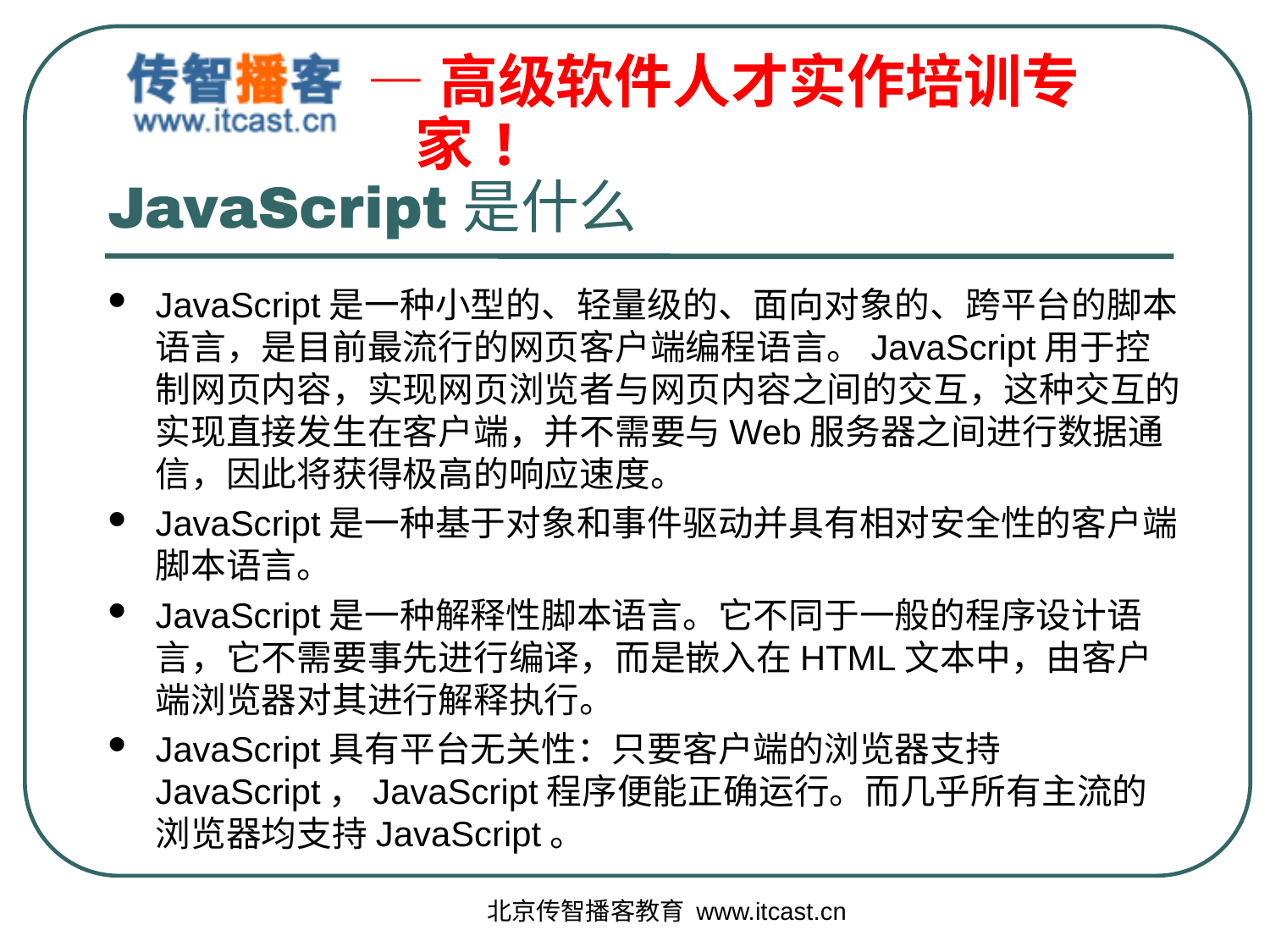

# JavaScript是什么
JavaScript是一种小型的、轻量级的、面向对象的、跨平台的脚本语言，是目前最流行的网页客户端编程语言。JavaScript用于控制网页内容，实现网页浏览者与网页内容之间的交互，这种交互的实现直接发生在客户端，并不需要与Web服务器之间进行数据通信，因此将获得极高的响应速度。
JavaScript是一种基于对象和事件驱动并具有相对安全性的客户端脚本语言。
JavaScript是一种解释性脚本语言。它不同于一般的程序设计语言，它不需要事先进行编译，而是嵌入在HTML文本中，由客户端浏览器对其进行解释执行。
JavaScript具有平台无关性：只要客户端的浏览器支持JavaScript，JavaScript程序便能正确运行。而几乎所有主流的浏览器均支持JavaScript。